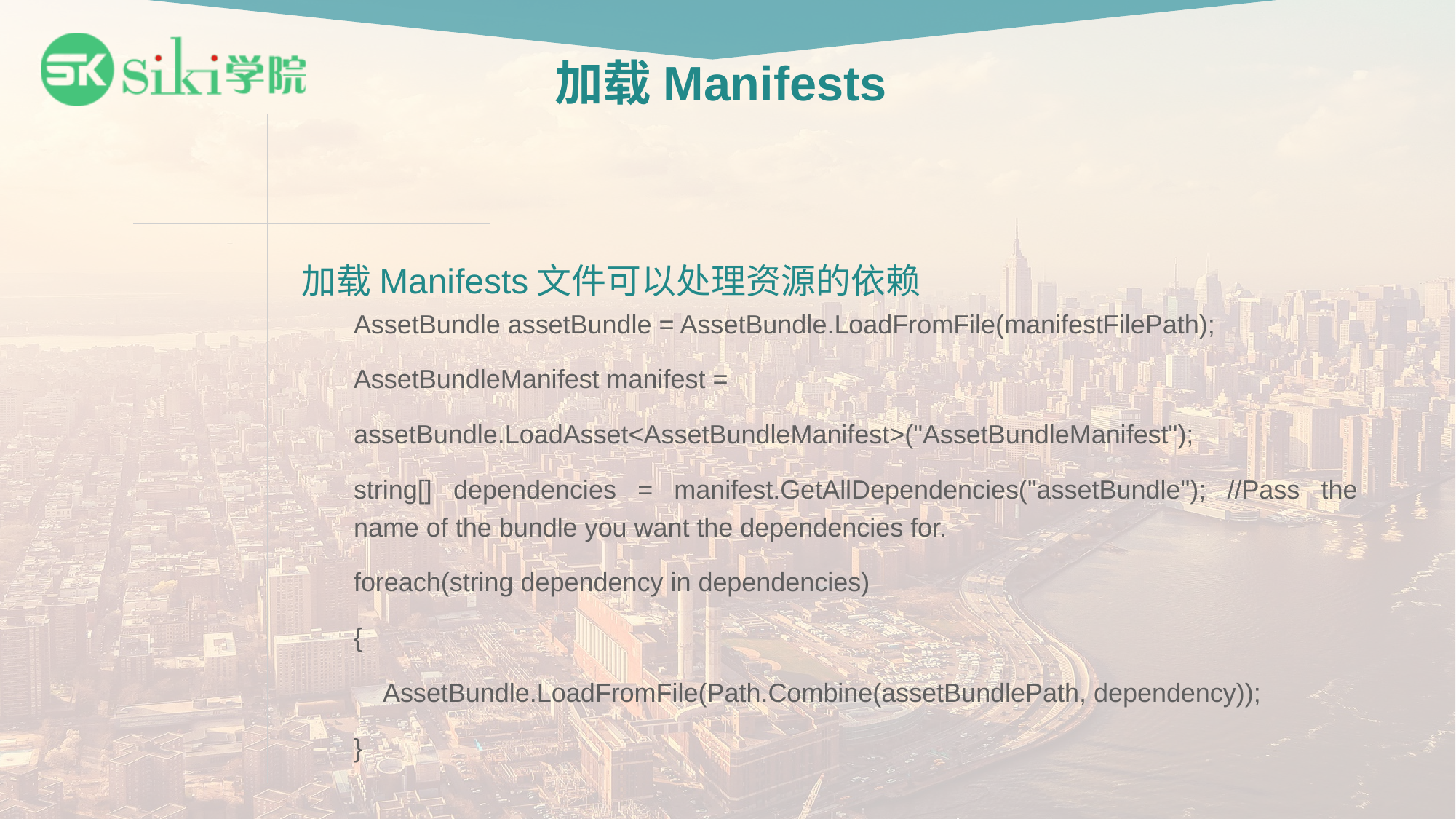

# 加载Manifests
加载Manifests文件可以处理资源的依赖
AssetBundle assetBundle = AssetBundle.LoadFromFile(manifestFilePath);
AssetBundleManifest manifest =
assetBundle.LoadAsset<AssetBundleManifest>("AssetBundleManifest");
string[] dependencies = manifest.GetAllDependencies("assetBundle"); //Pass the name of the bundle you want the dependencies for.
foreach(string dependency in dependencies)
{
    AssetBundle.LoadFromFile(Path.Combine(assetBundlePath, dependency));
}